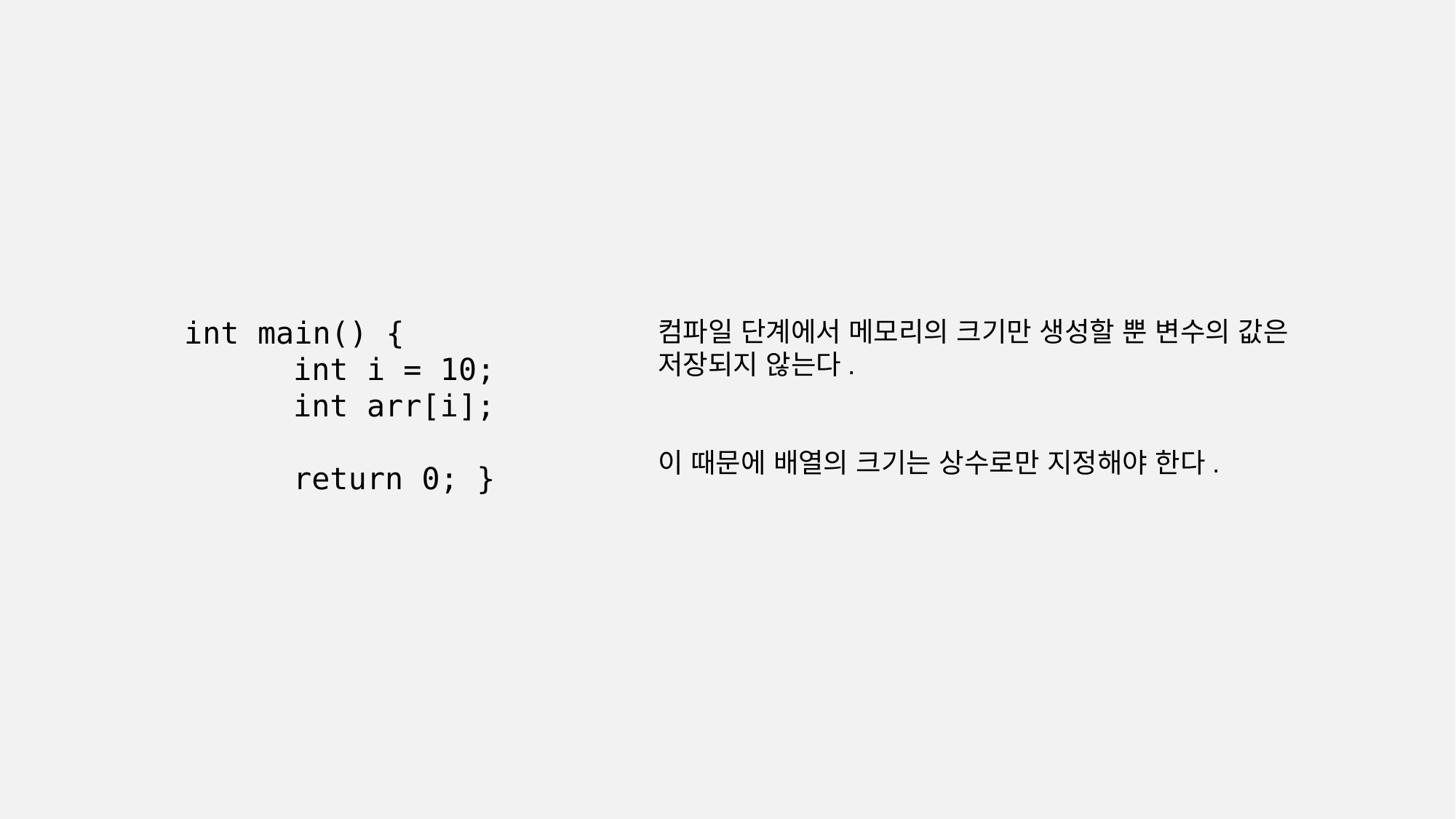

int main() {
	int i = 10;
	int arr[i];

	return 0; }
컴파일 단계에서 메모리의 크기만 생성할 뿐 변수의 값은 저장되지 않는다.

이 때문에 배열의 크기는 상수로만 지정해야 한다.